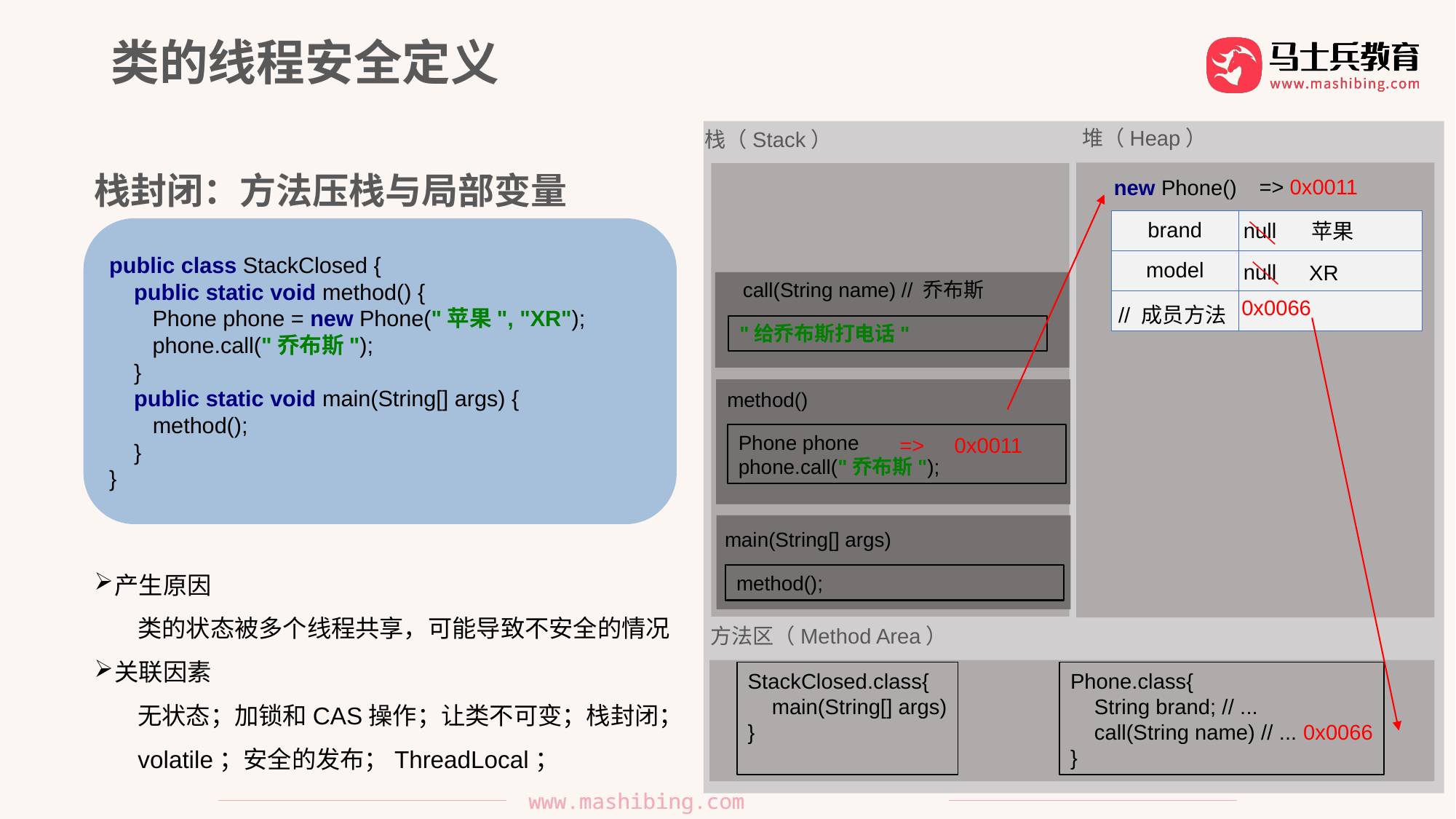

类的线程安全定义
堆（Heap）
栈（Stack）

方法区（Method Area）

栈封闭：方法压栈与局部变量

产生原因
	类的状态被多个线程共享，可能导致不安全的情况
关联因素
	无状态；加锁和CAS操作；让类不可变；栈封闭；
volatile；安全的发布；ThreadLocal；
=> 0x0011
new Phone()
| brand |  |
| --- | --- |
| model |  |
| // 成员方法 |  |
null
苹果
public class StackClosed {
    public static void method() {
       Phone phone = new Phone("苹果", "XR");
       phone.call("乔布斯");
    }
    public static void main(String[] args) {
       method();
    }
}
null
XR
call(String name) // 乔布斯

0x0066
"给乔布斯打电话"

method()
Phone phone
phone.call("乔布斯");
=>     0x0011

main(String[] args)
method();
StackClosed.class{
    main(String[] args)
}

Phone.class{
    String brand; // ...
    call(String name) // ... 0x0066
}